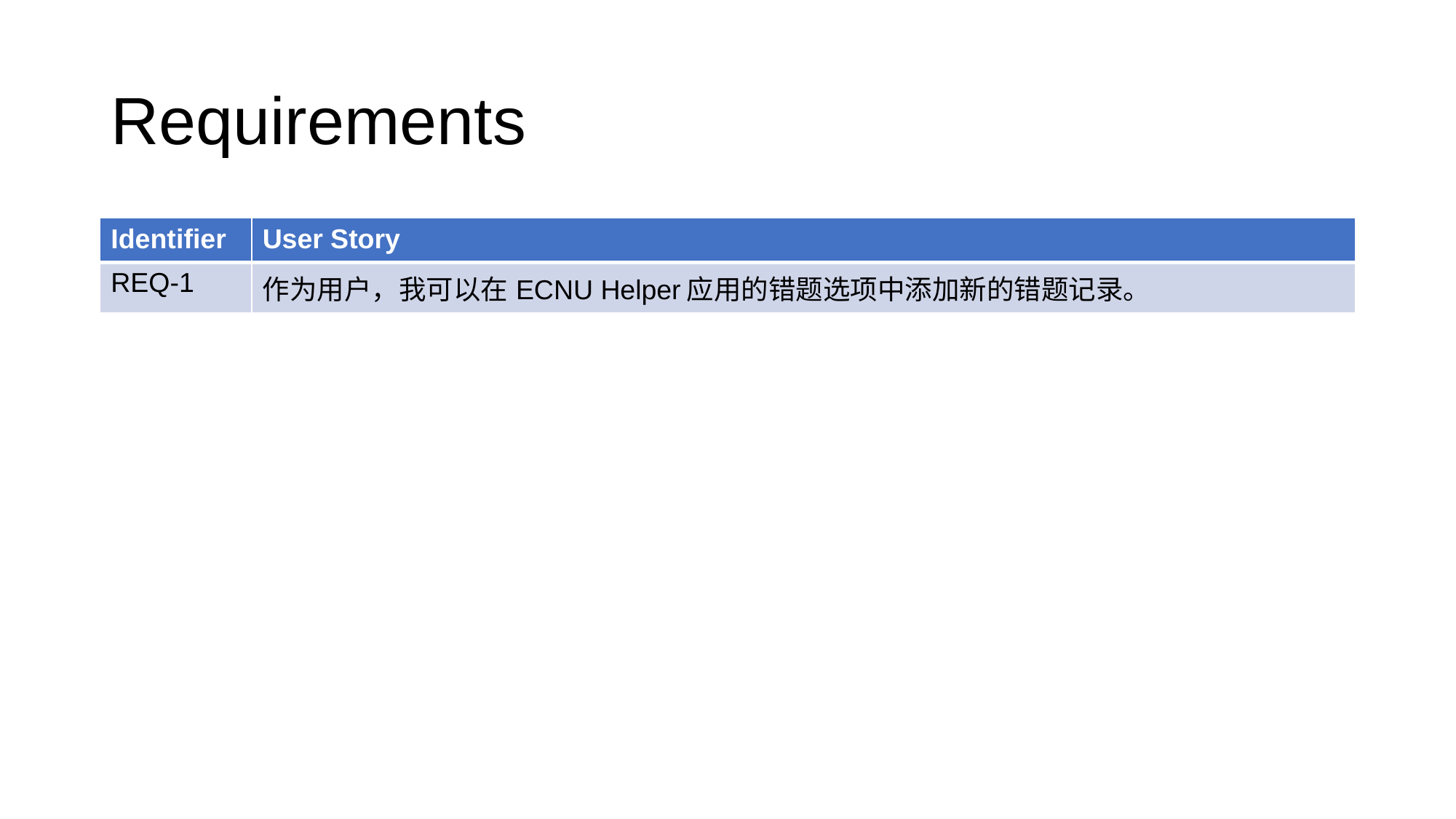

# Requirements
| Identifier | User Story |
| --- | --- |
| REQ-1 | 作为用户，我可以在ECNU Helper应用的错题选项中添加新的错题记录。 |